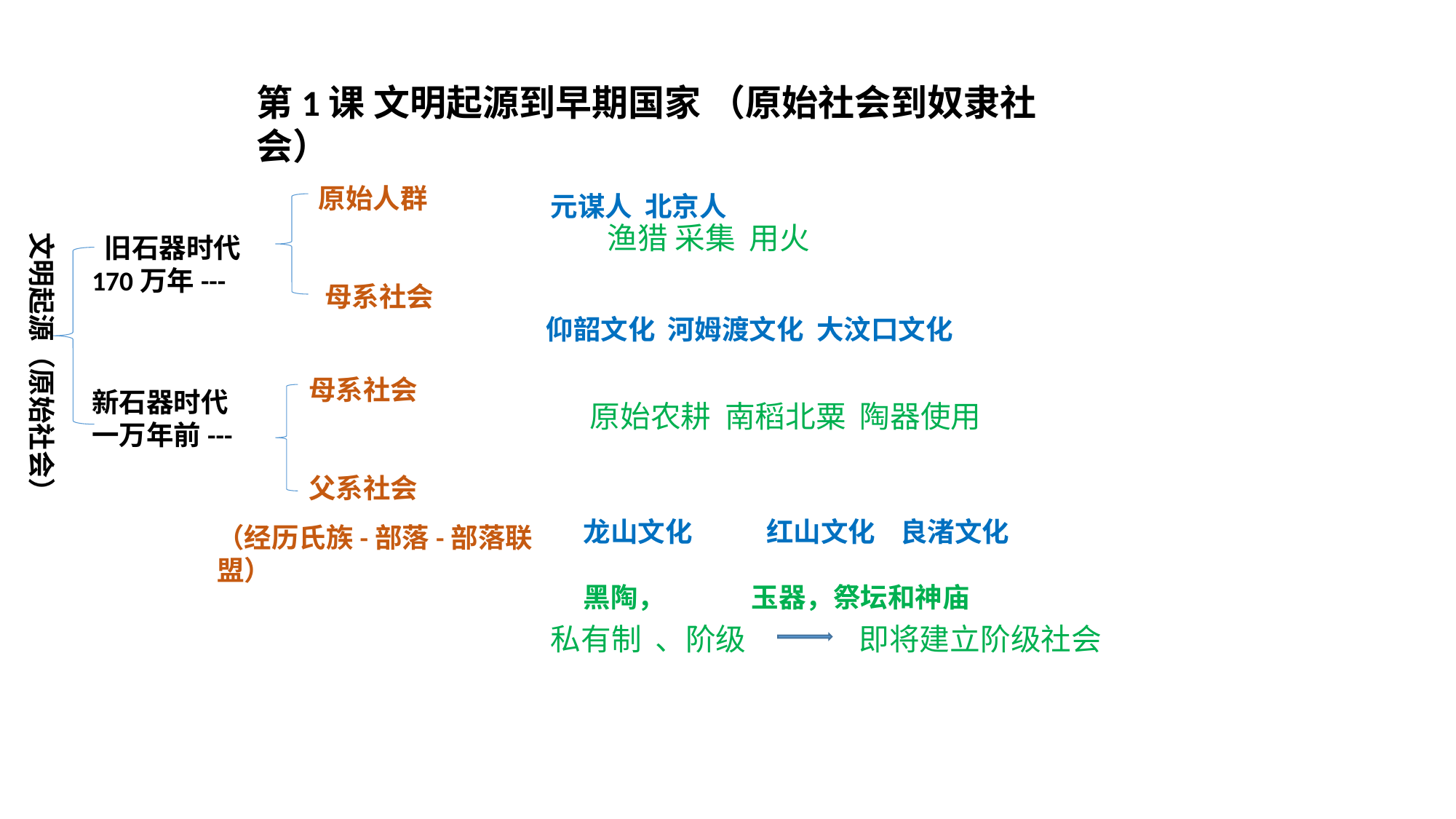

第1课 文明起源到早期国家 （原始社会到奴隶社会）
       原始人群

        母系社会
元谋人  北京人

渔猎 采集  用火
文明起源（原始社会）
 旧石器时代
170万年---

仰韶文化  河姆渡文化  大汶口文化

新石器时代
一万年前---
母系社会

父系社会

原始农耕  南稻北粟  陶器使用
 龙山文化            红山文化    良渚文化

 黑陶，              玉器，祭坛和神庙
（经历氏族-部落-部落联盟）
私有制  、阶级
即将建立阶级社会